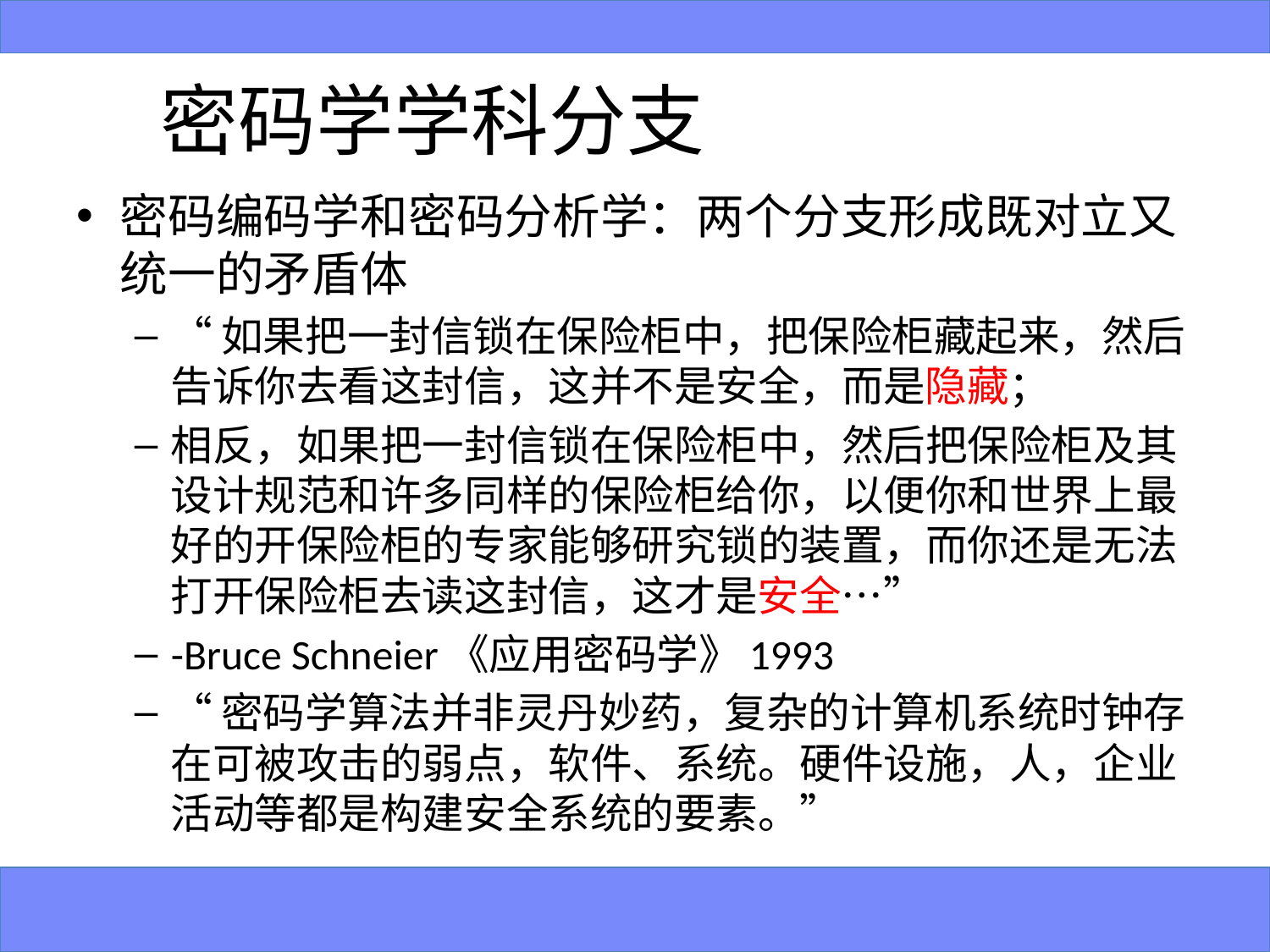

# 密码学学科分支
密码编码学和密码分析学：两个分支形成既对立又统一的矛盾体
“如果把一封信锁在保险柜中，把保险柜藏起来，然后告诉你去看这封信，这并不是安全，而是隐藏；
相反，如果把一封信锁在保险柜中，然后把保险柜及其设计规范和许多同样的保险柜给你，以便你和世界上最好的开保险柜的专家能够研究锁的装置，而你还是无法打开保险柜去读这封信，这才是安全…”
-Bruce Schneier《应用密码学》1993
“密码学算法并非灵丹妙药，复杂的计算机系统时钟存在可被攻击的弱点，软件、系统。硬件设施，人，企业活动等都是构建安全系统的要素。”

10